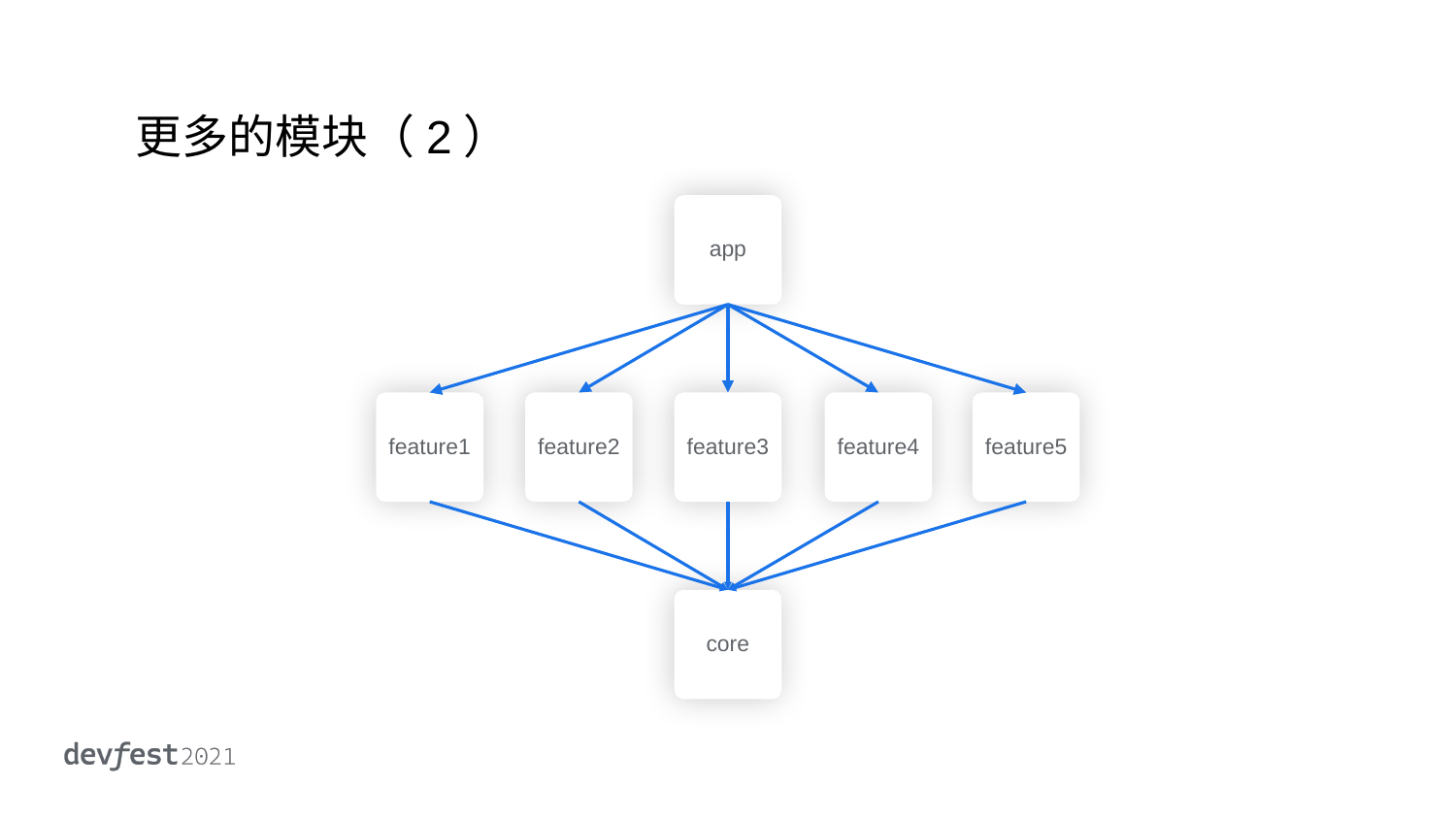

更多的模块（2）

app

feature1
feature2
feature3
feature4
feature5

core